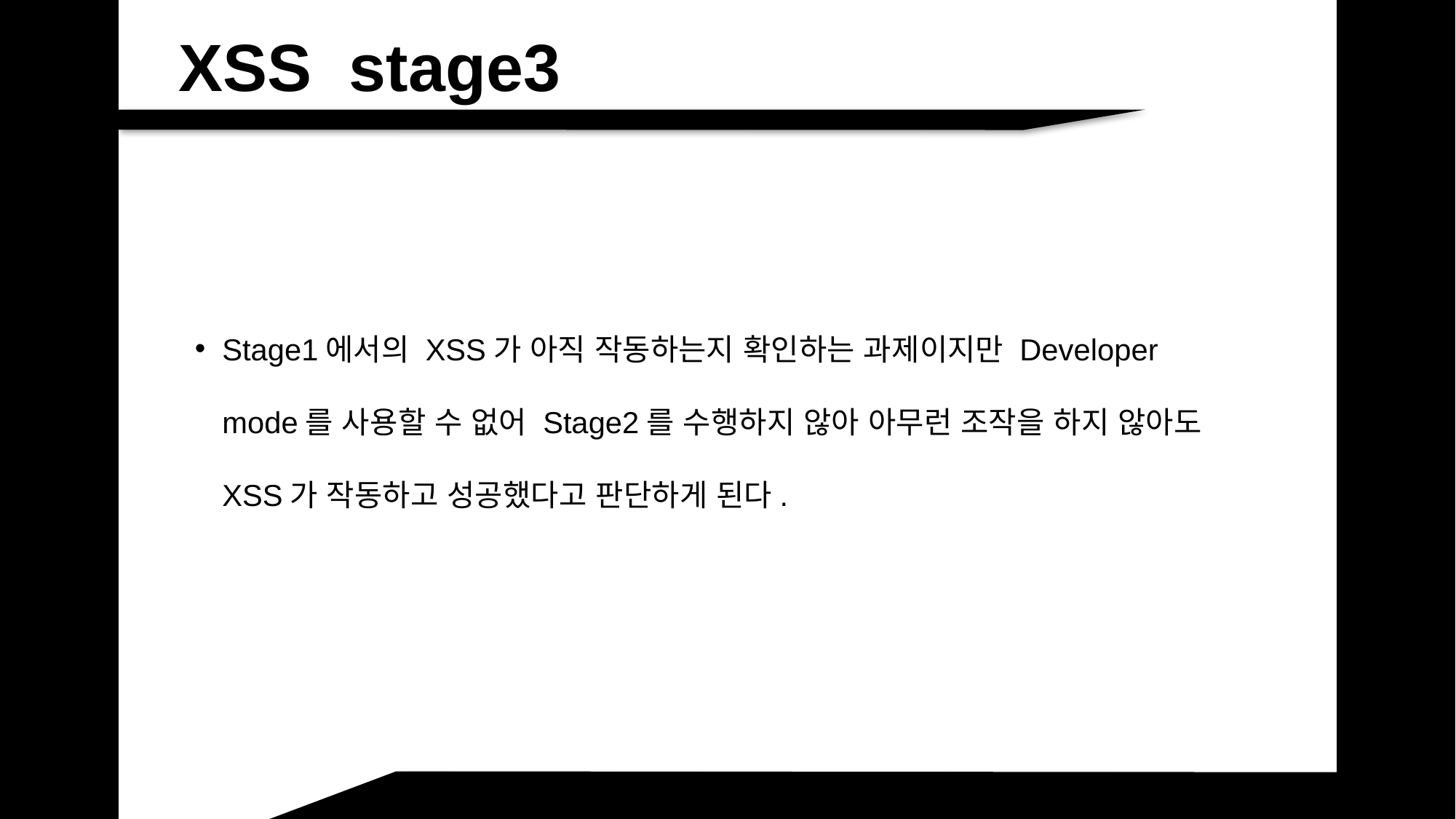

XSS  stage3

Stage1에서의 XSS가 아직 작동하는지 확인하는 과제이지만 Developer mode를 사용할 수 없어 Stage2를 수행하지 않아 아무런 조작을 하지 않아도 XSS가 작동하고 성공했다고 판단하게 된다.